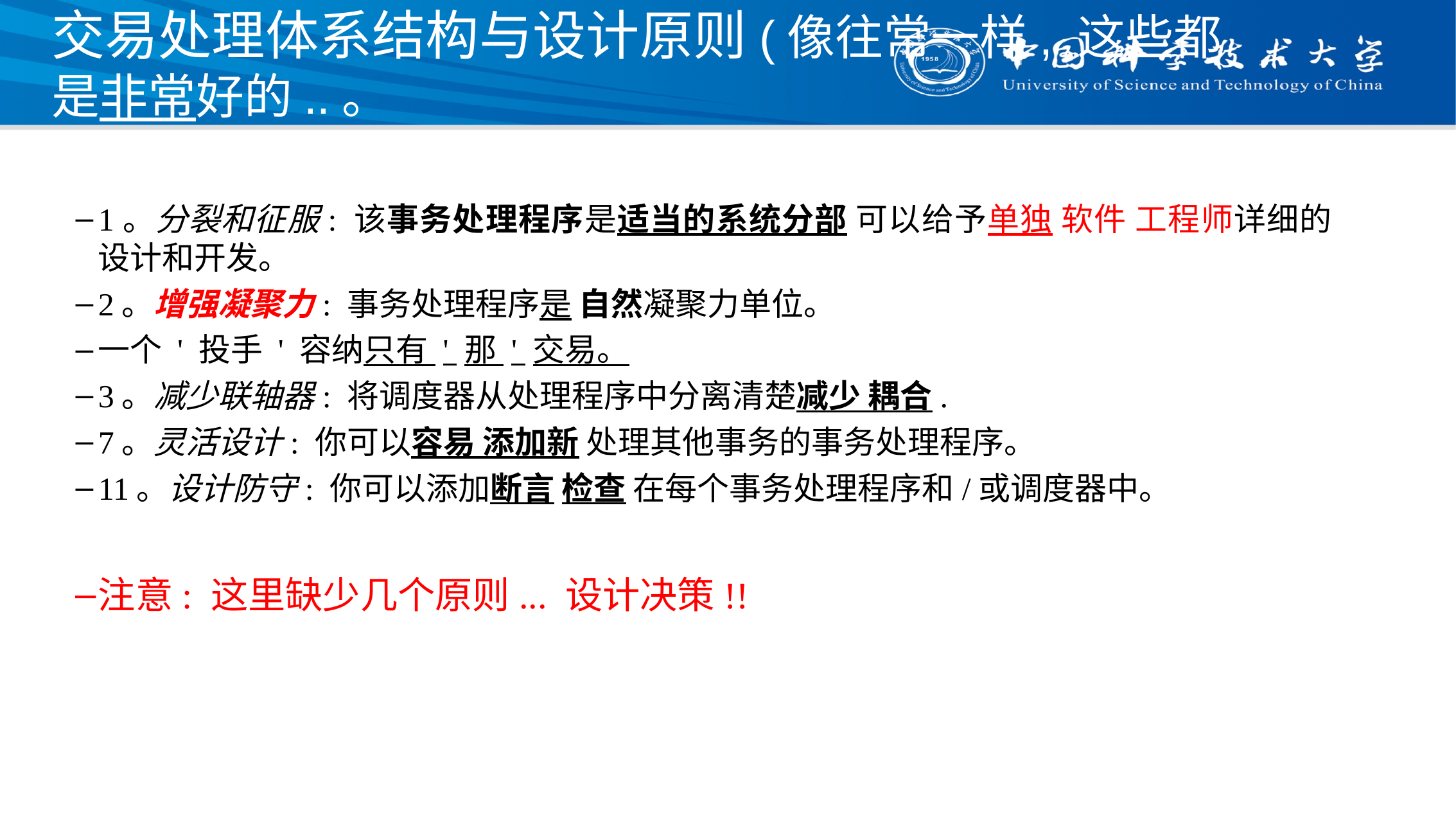

# 交易处理体系结构与设计原则(像往常一样, 这些都是非常好的..。
1。分裂和征服: 该事务处理程序是适当的系统分部 可以给予单独 软件 工程师详细的设计和开发。
2。增强凝聚力: 事务处理程序是 自然凝聚力单位。
一个 ' 投手 ' 容纳只有 ' 那 ' 交易。
3。减少联轴器: 将调度器从处理程序中分离清楚减少 耦合.
7。灵活设计: 你可以容易 添加新 处理其他事务的事务处理程序。
11。设计防守: 你可以添加断言 检查 在每个事务处理程序和/或调度器中。

注意: 这里缺少几个原则... 设计决策!!